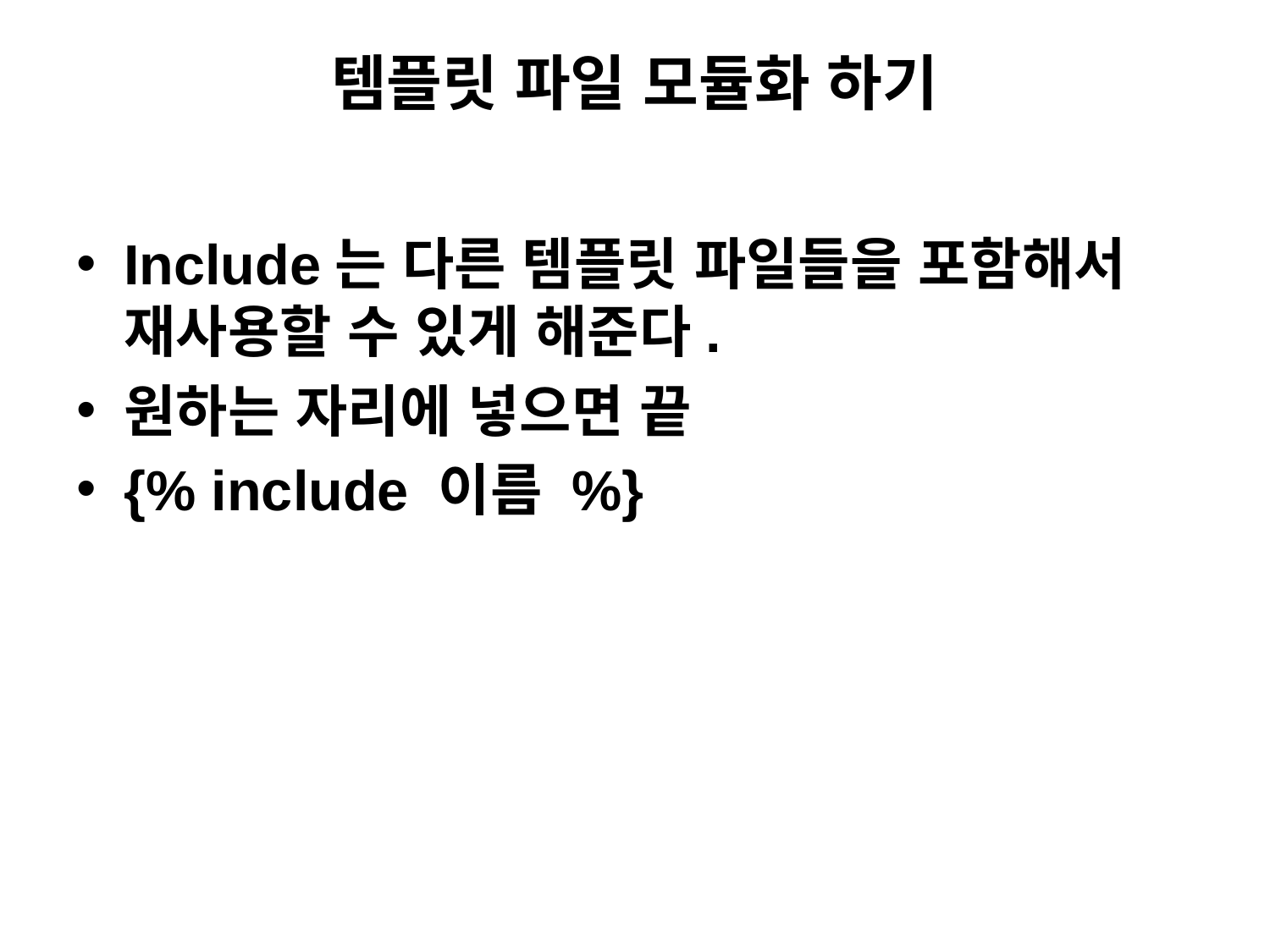

# 템플릿 파일 모듈화 하기
Include는 다른 템플릿 파일들을 포함해서 재사용할 수 있게 해준다.
원하는 자리에 넣으면 끝
{% include 이름 %}